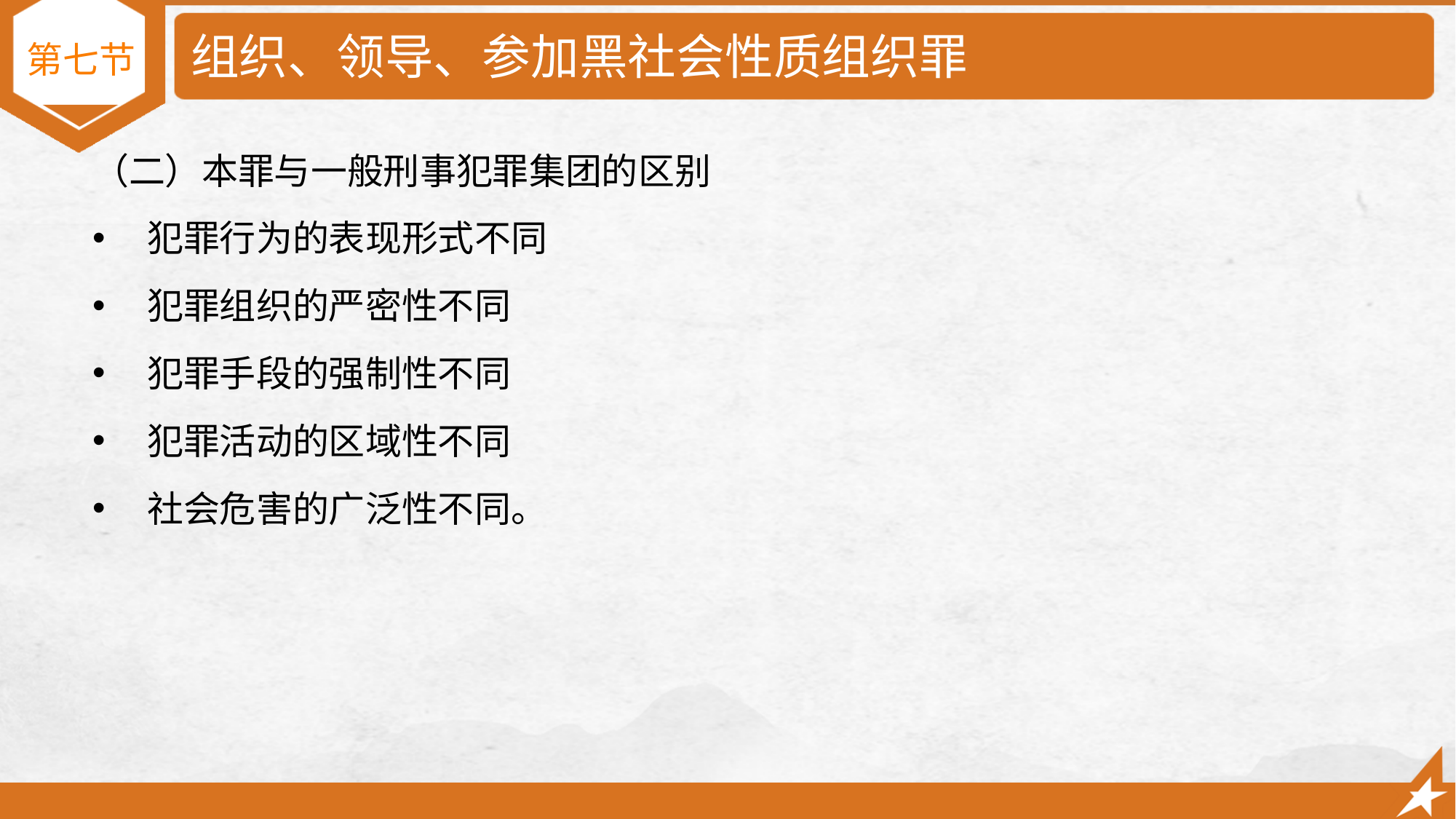

# 组织、领导、参加黑社会性质组织罪
第七节
（二）本罪与一般刑事犯罪集团的区别
犯罪行为的表现形式不同
犯罪组织的严密性不同
犯罪手段的强制性不同
犯罪活动的区域性不同
社会危害的广泛性不同。